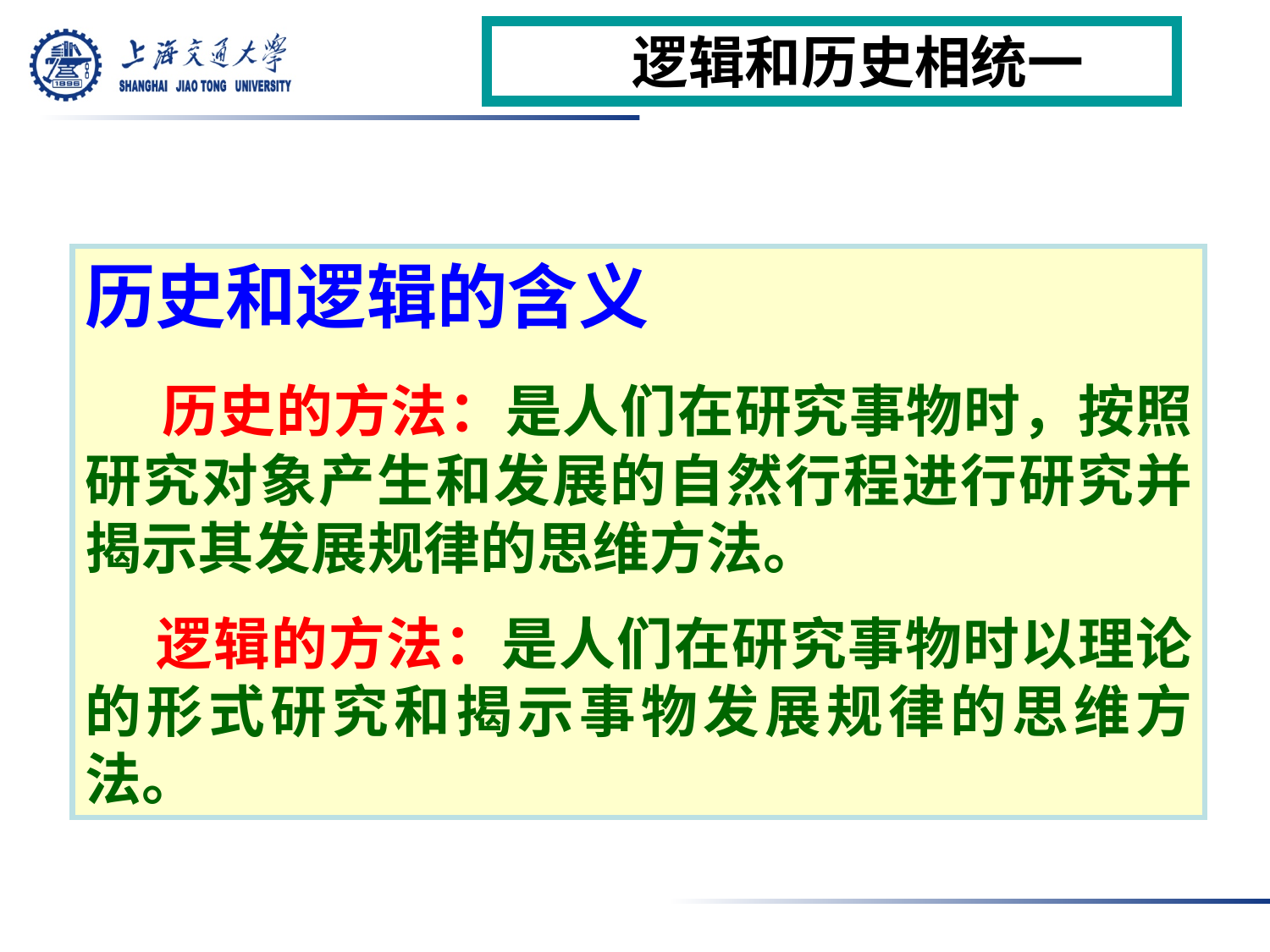

逻辑和历史相统一
历史和逻辑的含义
    历史的方法：是人们在研究事物时，按照研究对象产生和发展的自然行程进行研究并揭示其发展规律的思维方法。
    逻辑的方法：是人们在研究事物时以理论的形式研究和揭示事物发展规律的思维方法。